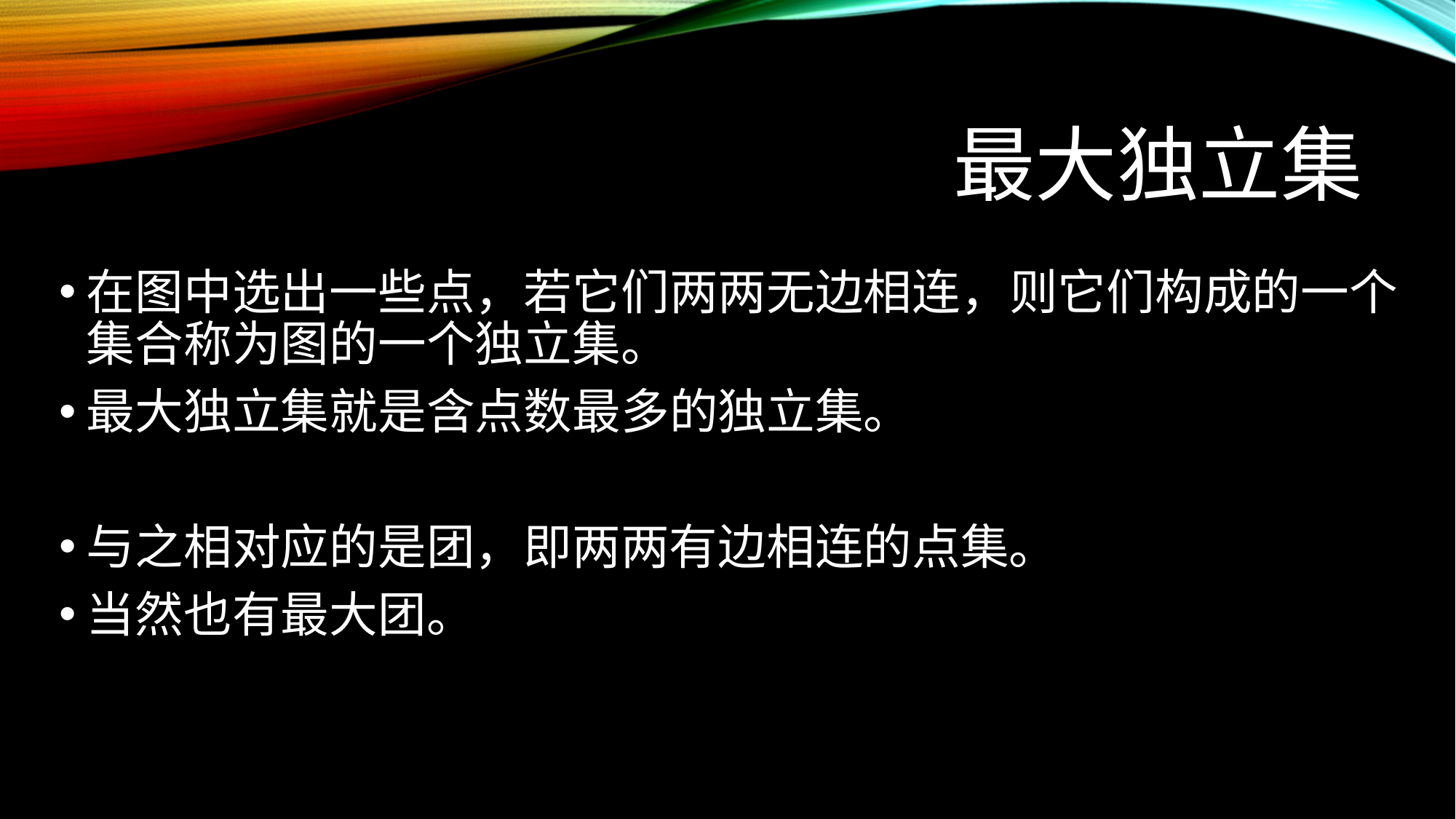

# 最大独立集
在图中选出一些点，若它们两两无边相连，则它们构成的一个集合称为图的一个独立集。
最大独立集就是含点数最多的独立集。

与之相对应的是团，即两两有边相连的点集。
当然也有最大团。